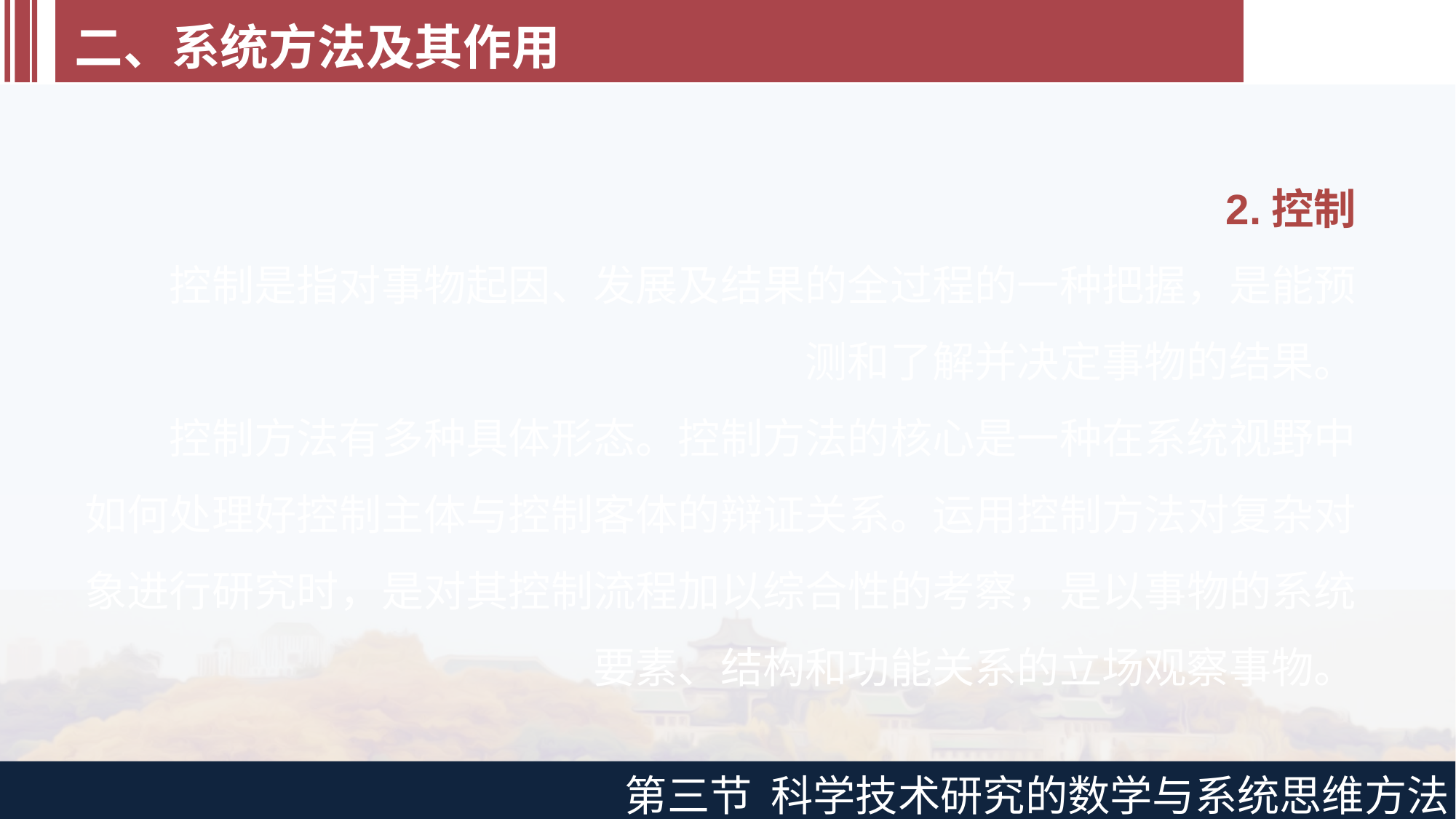

二、系统方法及其作用
2.控制
控制是指对事物起因、发展及结果的全过程的一种把握，是能预测和了解并决定事物的结果。
控制方法有多种具体形态。控制方法的核心是一种在系统视野中如何处理好控制主体与控制客体的辩证关系。运用控制方法对复杂对象进行研究时，是对其控制流程加以综合性的考察，是以事物的系统要素、结构和功能关系的立场观察事物。

第三节  科学技术研究的数学与系统思维方法